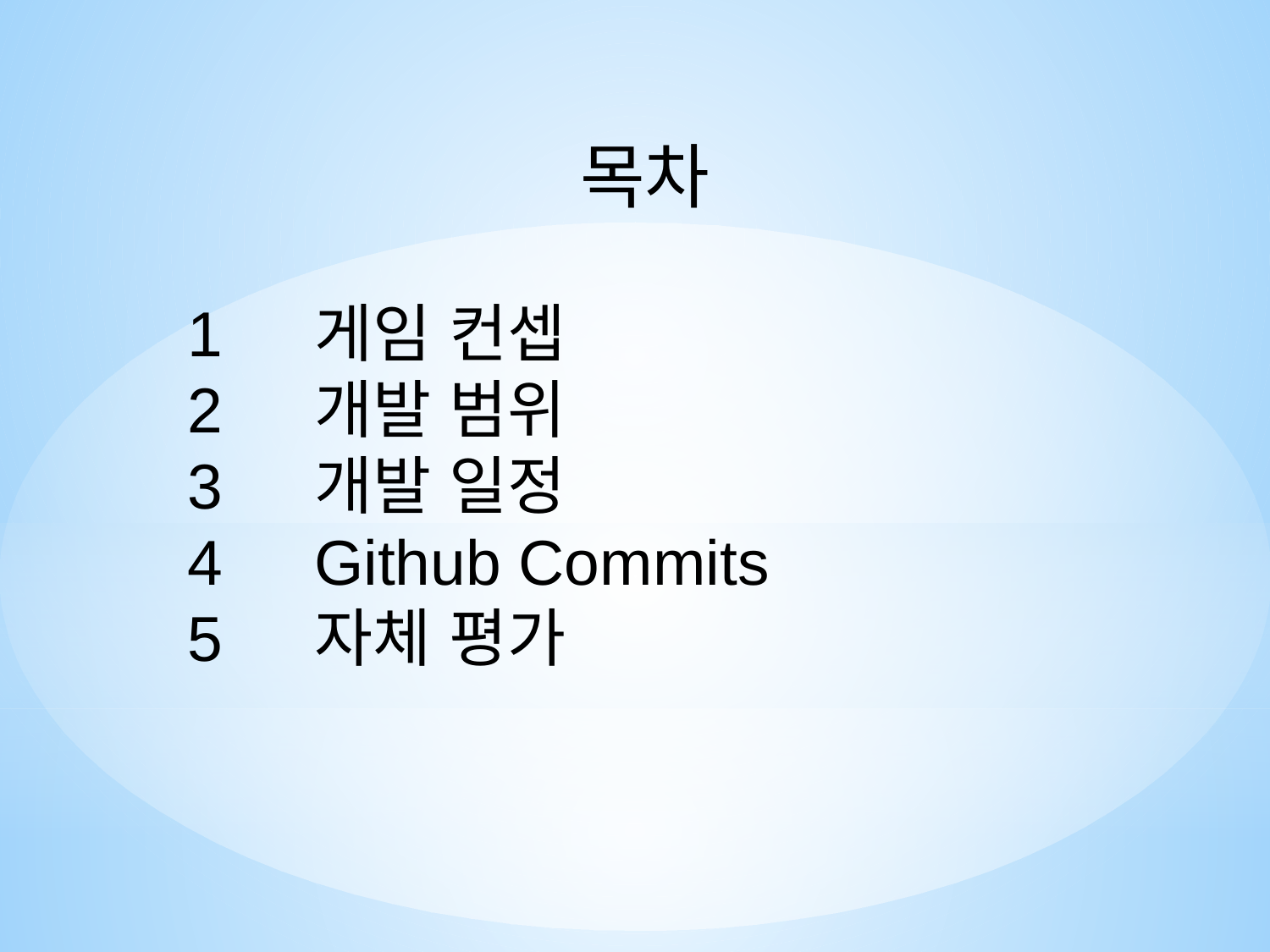

목차

1 	게임 컨셉
2 	개발 범위
3 	개발 일정
4 	Github Commits
5 	자체 평가